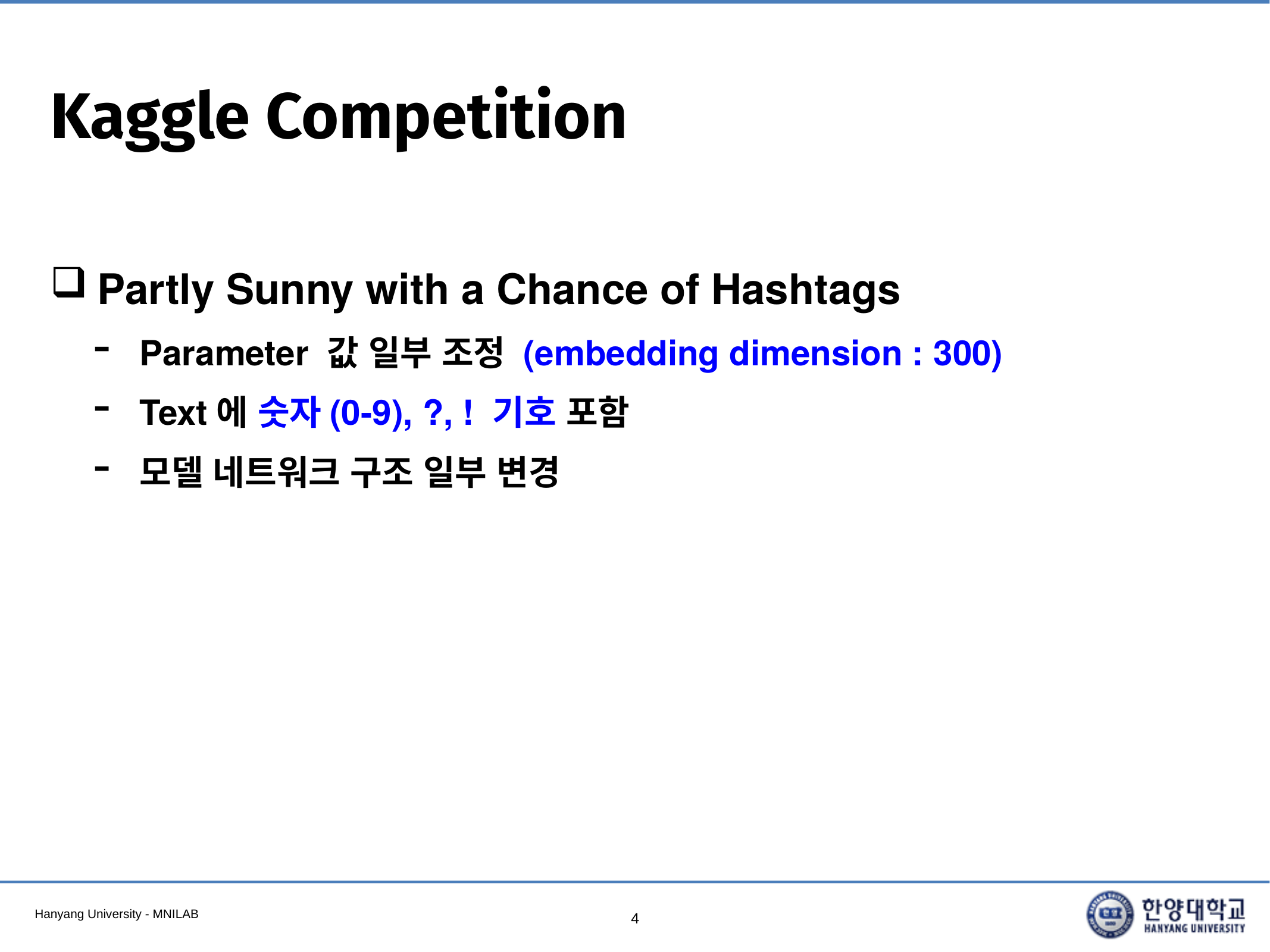

# Kaggle Competition
Partly Sunny with a Chance of Hashtags
Parameter 값 일부 조정 (embedding dimension : 300)
Text에 숫자(0-9), ?, ! 기호 포함
모델 네트워크 구조 일부 변경
4